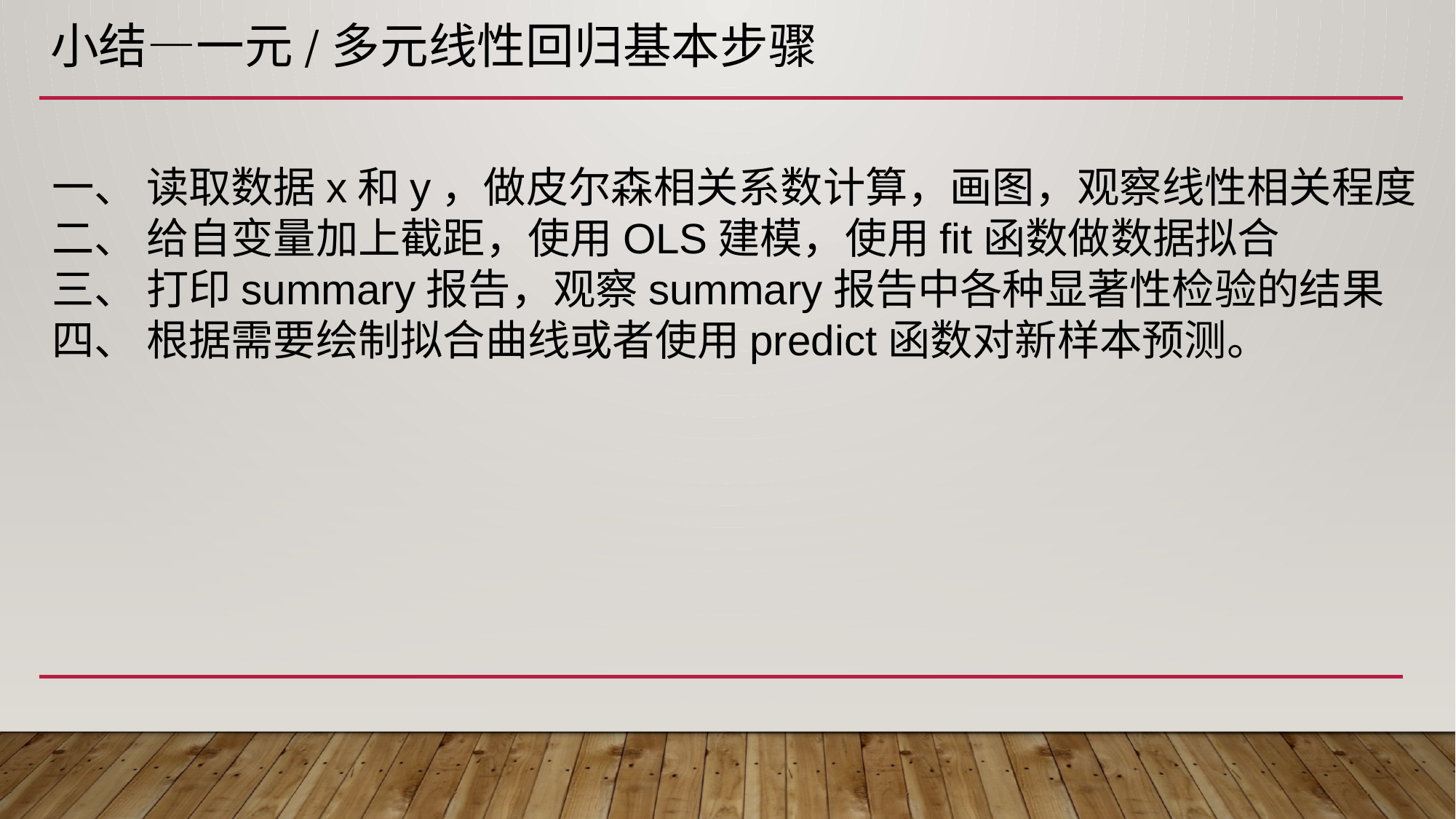

# 小结—一元/多元线性回归基本步骤
 一、 读取数据x和y，做皮尔森相关系数计算，画图，观察线性相关程度
 二、 给自变量加上截距，使用OLS建模，使用fit函数做数据拟合
 三、 打印summary报告，观察summary报告中各种显著性检验的结果
 四、 根据需要绘制拟合曲线或者使用predict函数对新样本预测。